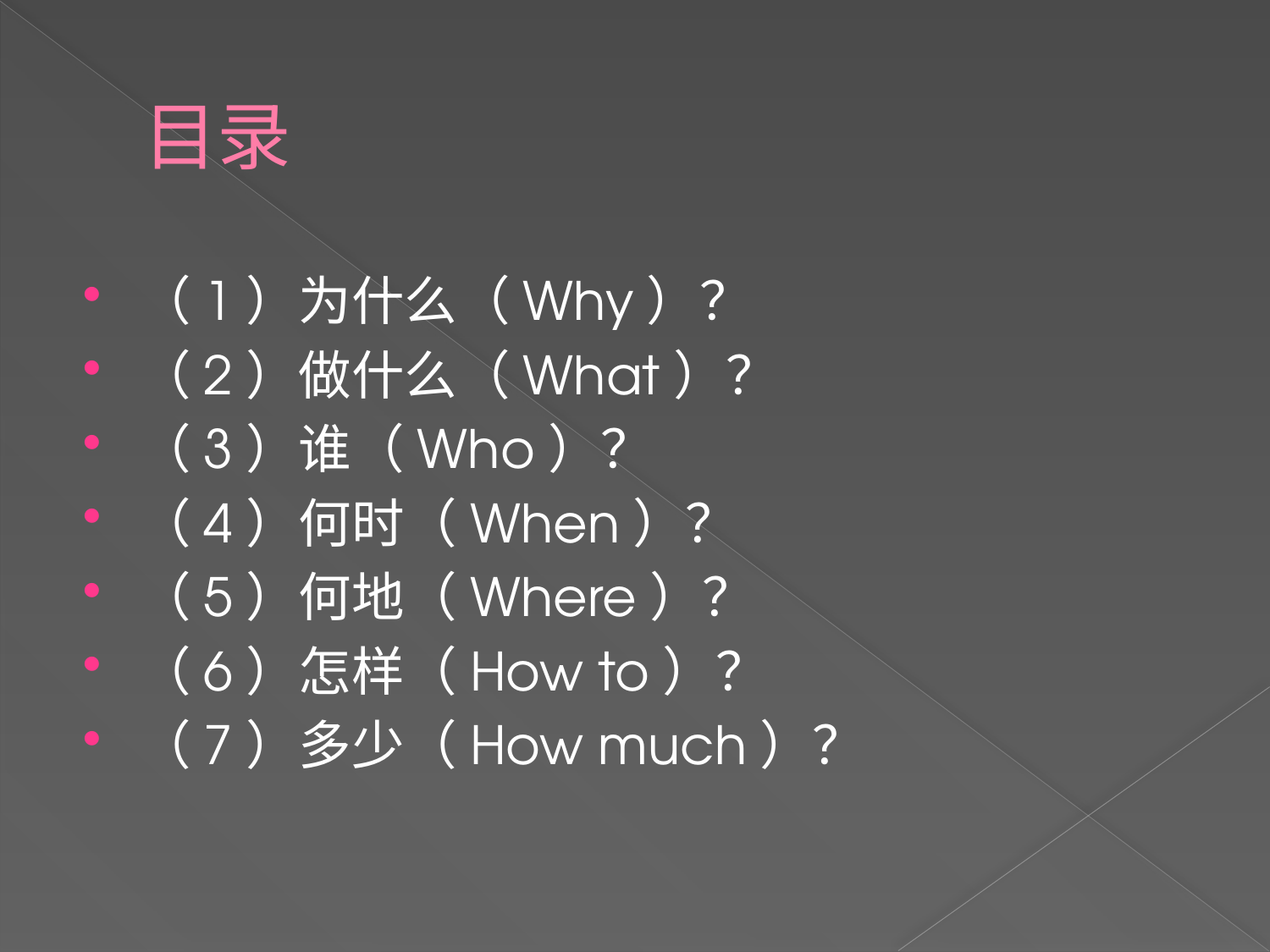

# 目录
（1）为什么（Why）？
（2）做什么（What）？
（3）谁（Who）？
（4）何时（When）？
（5）何地（Where）？
（6）怎样（How to）？
（7）多少（How much）？